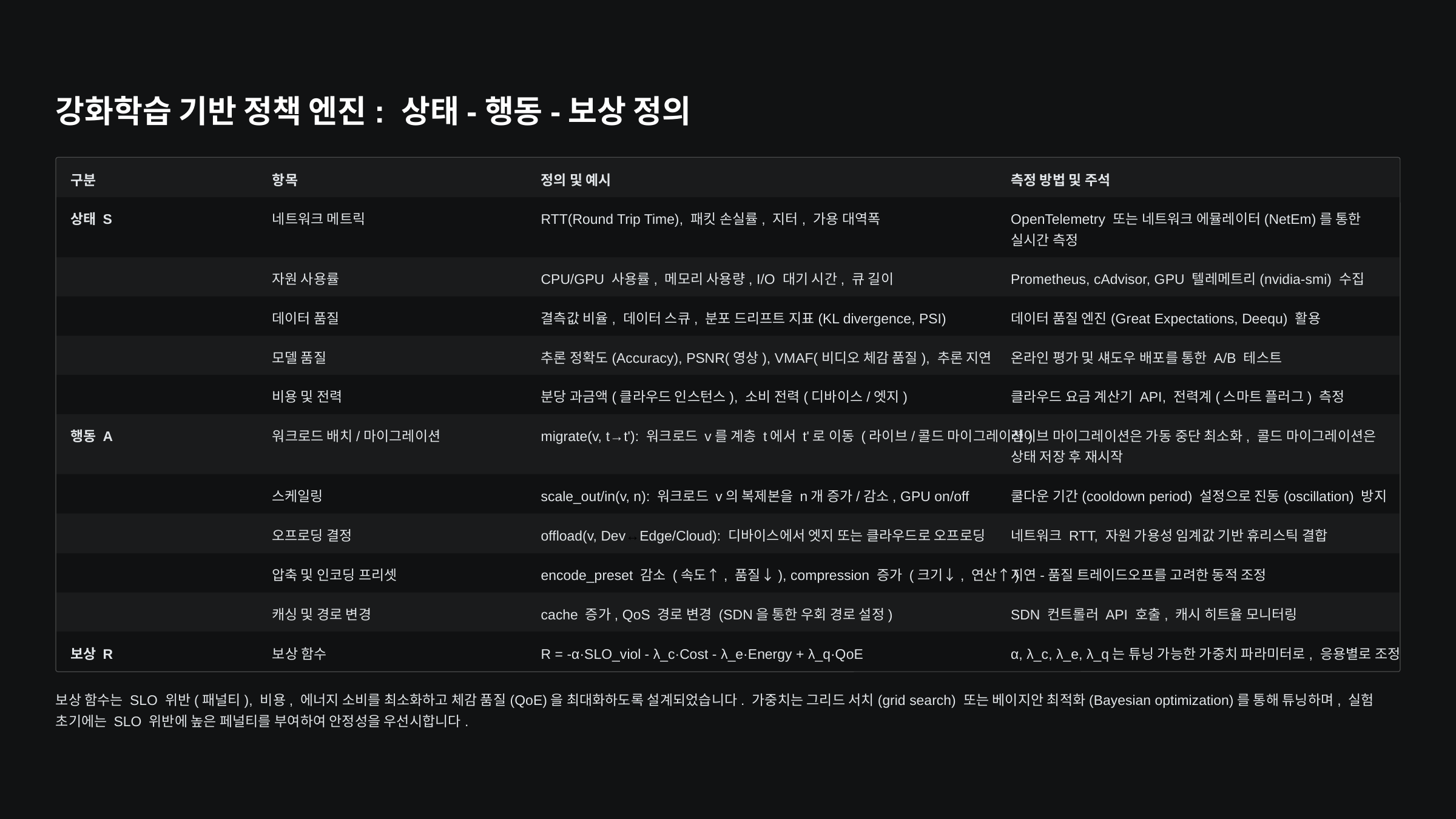

강화학습 기반 정책 엔진: 상태-행동-보상 정의

구분
항목
정의 및 예시
측정 방법 및 주석

상태 S
네트워크 메트릭
RTT(Round Trip Time), 패킷 손실률, 지터, 가용 대역폭
OpenTelemetry 또는 네트워크 에뮬레이터(NetEm)를 통한 실시간 측정

자원 사용률
CPU/GPU 사용률, 메모리 사용량, I/O 대기 시간, 큐 길이
Prometheus, cAdvisor, GPU 텔레메트리(nvidia-smi) 수집

데이터 품질
결측값 비율, 데이터 스큐, 분포 드리프트 지표(KL divergence, PSI)
데이터 품질 엔진(Great Expectations, Deequ) 활용

모델 품질
추론 정확도(Accuracy), PSNR(영상), VMAF(비디오 체감 품질), 추론 지연
온라인 평가 및 섀도우 배포를 통한 A/B 테스트

비용 및 전력
분당 과금액(클라우드 인스턴스), 소비 전력(디바이스/엣지)
클라우드 요금 계산기 API, 전력계(스마트 플러그) 측정

행동 A
워크로드 배치/마이그레이션
migrate(v, t→t'): 워크로드 v를 계층 t에서 t'로 이동 (라이브/콜드 마이그레이션)
라이브 마이그레이션은 가동 중단 최소화, 콜드 마이그레이션은 상태 저장 후 재시작

스케일링
scale_out/in(v, n): 워크로드 v의 복제본을 n개 증가/감소, GPU on/off
쿨다운 기간(cooldown period) 설정으로 진동(oscillation) 방지

오프로딩 결정
offload(v, Dev↔Edge/Cloud): 디바이스에서 엣지 또는 클라우드로 오프로딩
네트워크 RTT, 자원 가용성 임계값 기반 휴리스틱 결합

압축 및 인코딩 프리셋
encode_preset 감소 (속도↑, 품질↓), compression 증가 (크기↓, 연산↑)
지연-품질 트레이드오프를 고려한 동적 조정

캐싱 및 경로 변경
cache 증가, QoS 경로 변경 (SDN을 통한 우회 경로 설정)
SDN 컨트롤러 API 호출, 캐시 히트율 모니터링

보상 R
보상 함수
R = -α·SLO_viol - λ_c·Cost - λ_e·Energy + λ_q·QoE
α, λ_c, λ_e, λ_q는 튜닝 가능한 가중치 파라미터로, 응용별로 조정
보상 함수는 SLO 위반(패널티), 비용, 에너지 소비를 최소화하고 체감 품질(QoE)을 최대화하도록 설계되었습니다. 가중치는 그리드 서치(grid search) 또는 베이지안 최적화(Bayesian optimization)를 통해 튜닝하며, 실험 초기에는 SLO 위반에 높은 페널티를 부여하여 안정성을 우선시합니다.